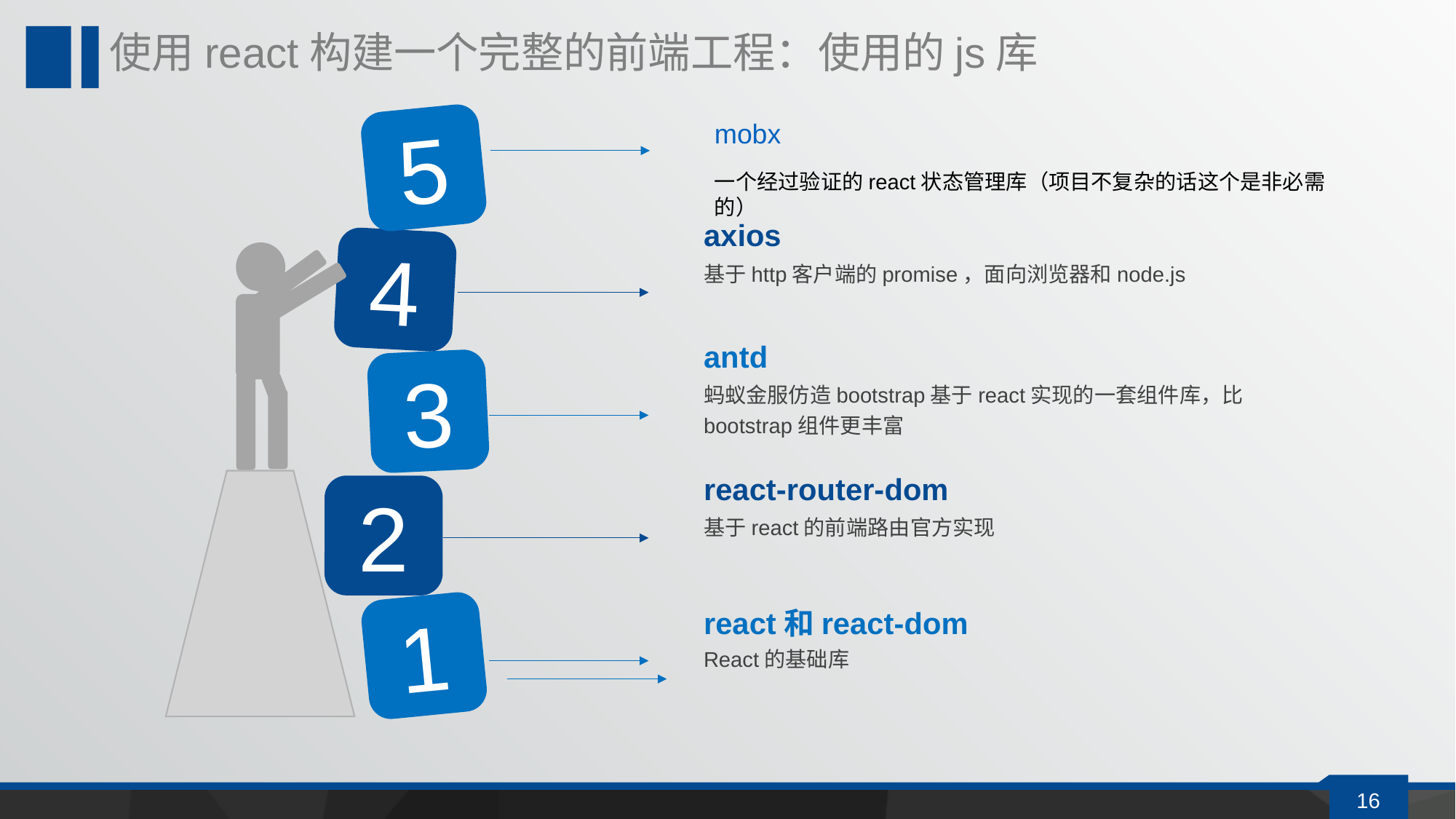

延迟符
# 使用react构建一个完整的前端工程：使用的js库
5
mobx
一个经过验证的react状态管理库（项目不复杂的话这个是非必需的）
axios
基于http客户端的promise，面向浏览器和node.js
4

antd
蚂蚁金服仿造bootstrap基于react实现的一套组件库，比bootstrap组件更丰富
3
react-router-dom
基于react的前端路由官方实现
2
react和react-dom
React的基础库
1